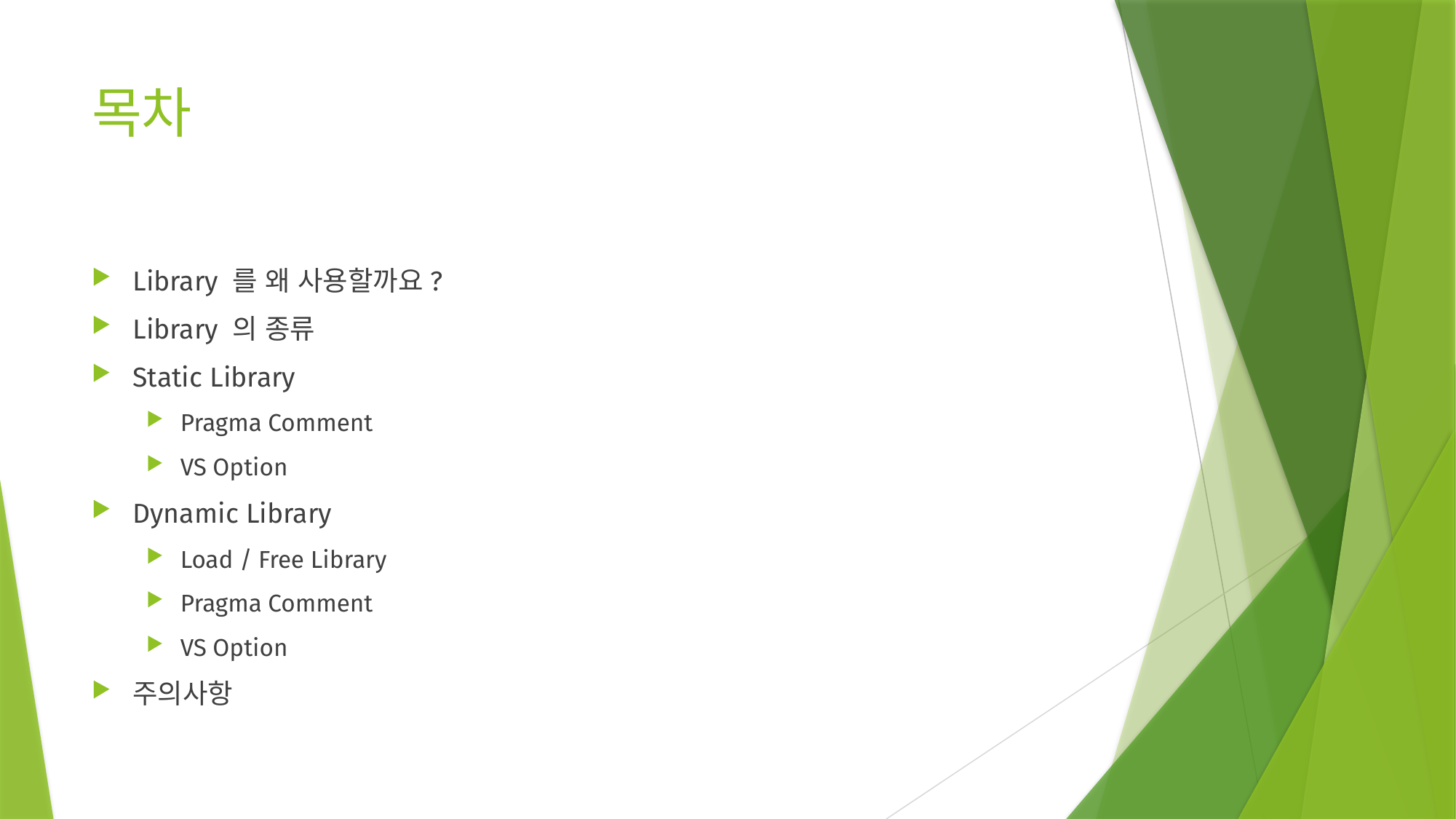

# 목차
Library 를 왜 사용할까요?
Library 의 종류
Static Library
Pragma Comment
VS Option
Dynamic Library
Load / Free Library
Pragma Comment
VS Option
주의사항